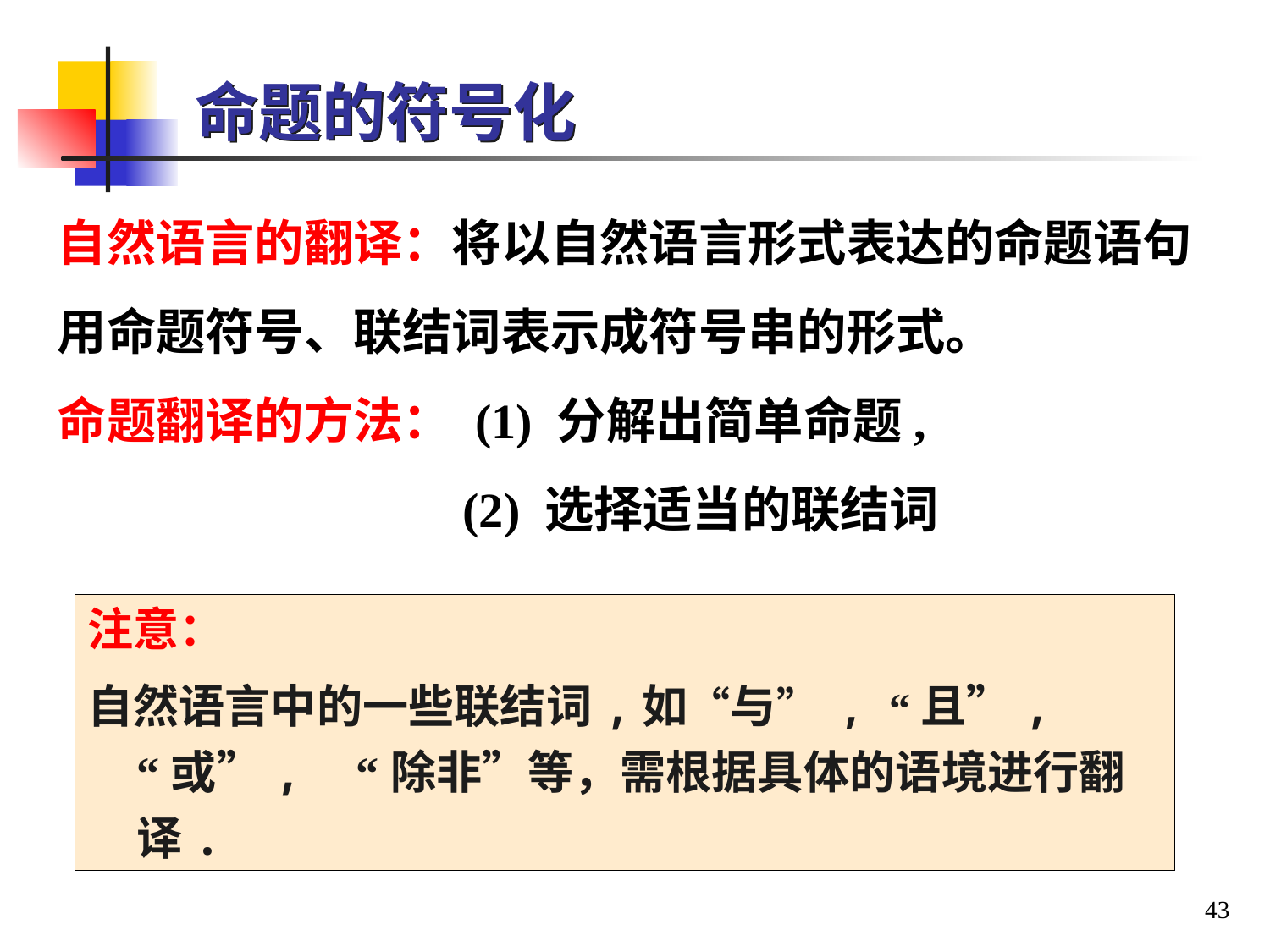

命题的符号化

自然语言的翻译：将以自然语言形式表达的命题语句用命题符号、联结词表示成符号串的形式。
命题翻译的方法： (1) 分解出简单命题,
                                 (2) 选择适当的联结词

注意：
自然语言中的一些联结词,如“与” , “且”,  “或”,  “除非”等，需根据具体的语境进行翻译.
43